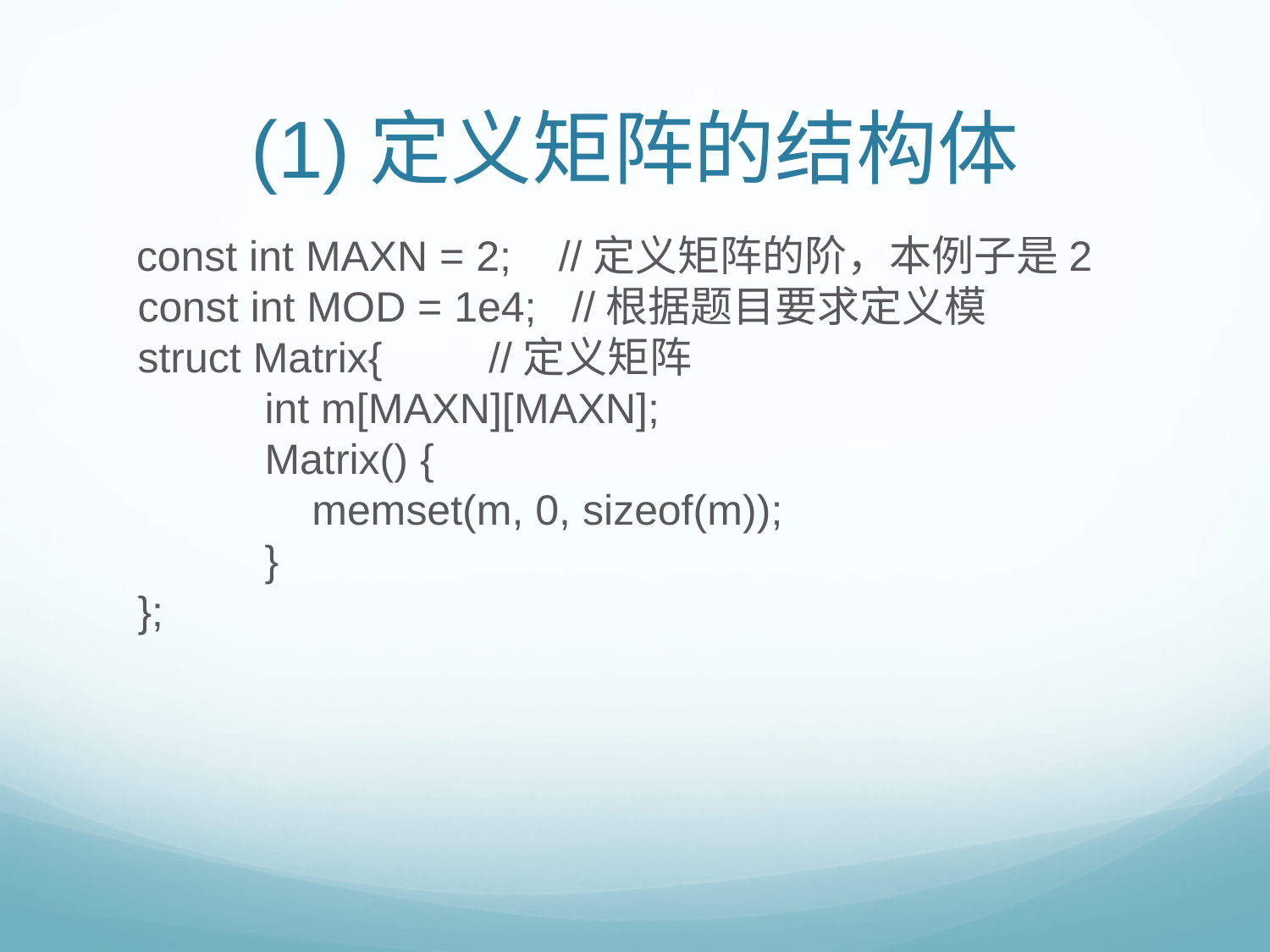

# (1)定义矩阵的结构体
    const int MAXN = 2;    //定义矩阵的阶，本例子是2
const int MOD = 1e4;   //根据题目要求定义模
struct Matrix{         //定义矩阵
	int m[MAXN][MAXN];
	Matrix() {
	    memset(m, 0, sizeof(m));
	}
};